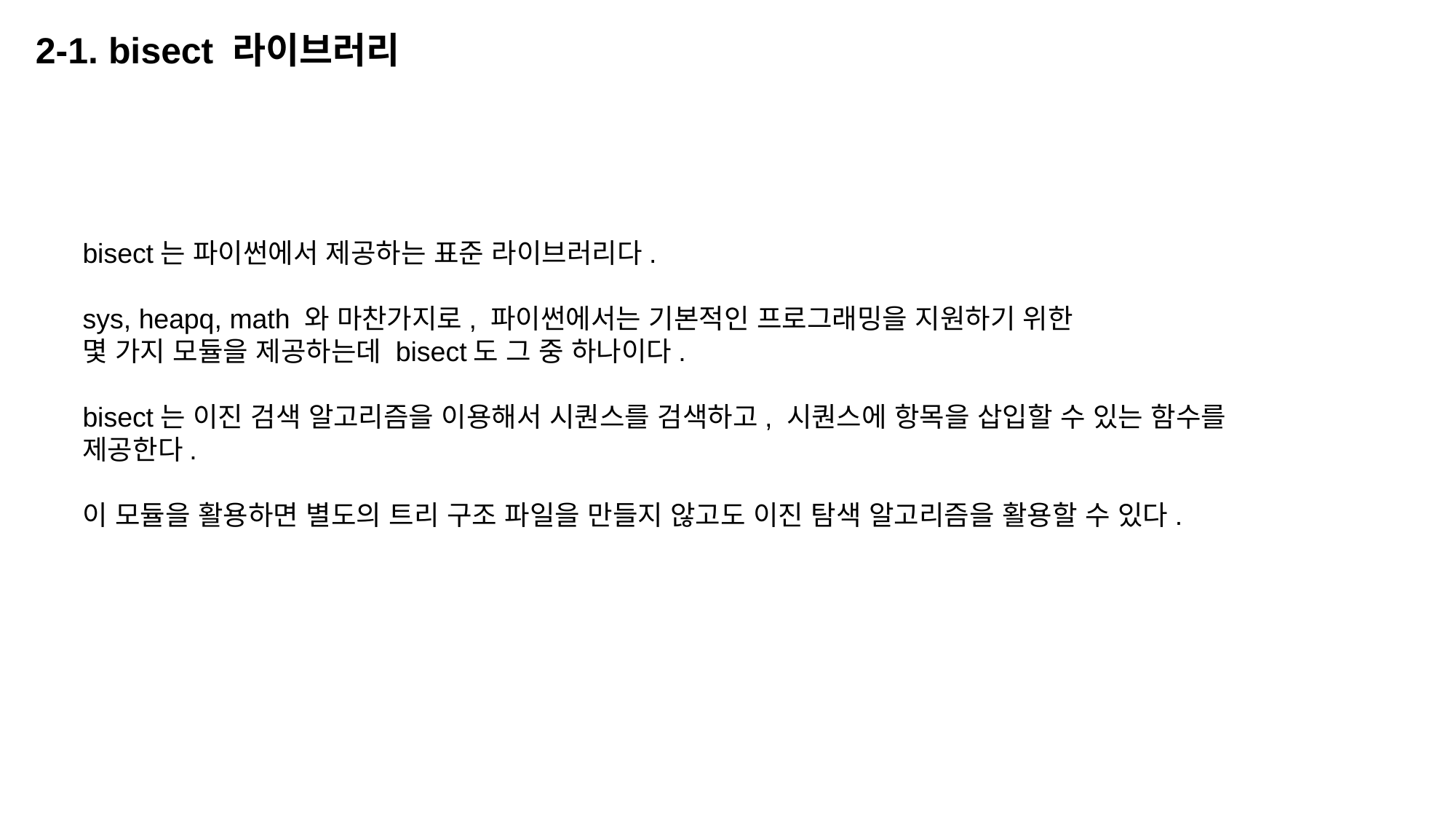

2-1. bisect 라이브러리
bisect는 파이썬에서 제공하는 표준 라이브러리다.

sys, heapq, math 와 마찬가지로, 파이썬에서는 기본적인 프로그래밍을 지원하기 위한
몇 가지 모듈을 제공하는데 bisect도 그 중 하나이다.

bisect는 이진 검색 알고리즘을 이용해서 시퀀스를 검색하고, 시퀀스에 항목을 삽입할 수 있는 함수를
제공한다.

이 모듈을 활용하면 별도의 트리 구조 파일을 만들지 않고도 이진 탐색 알고리즘을 활용할 수 있다.